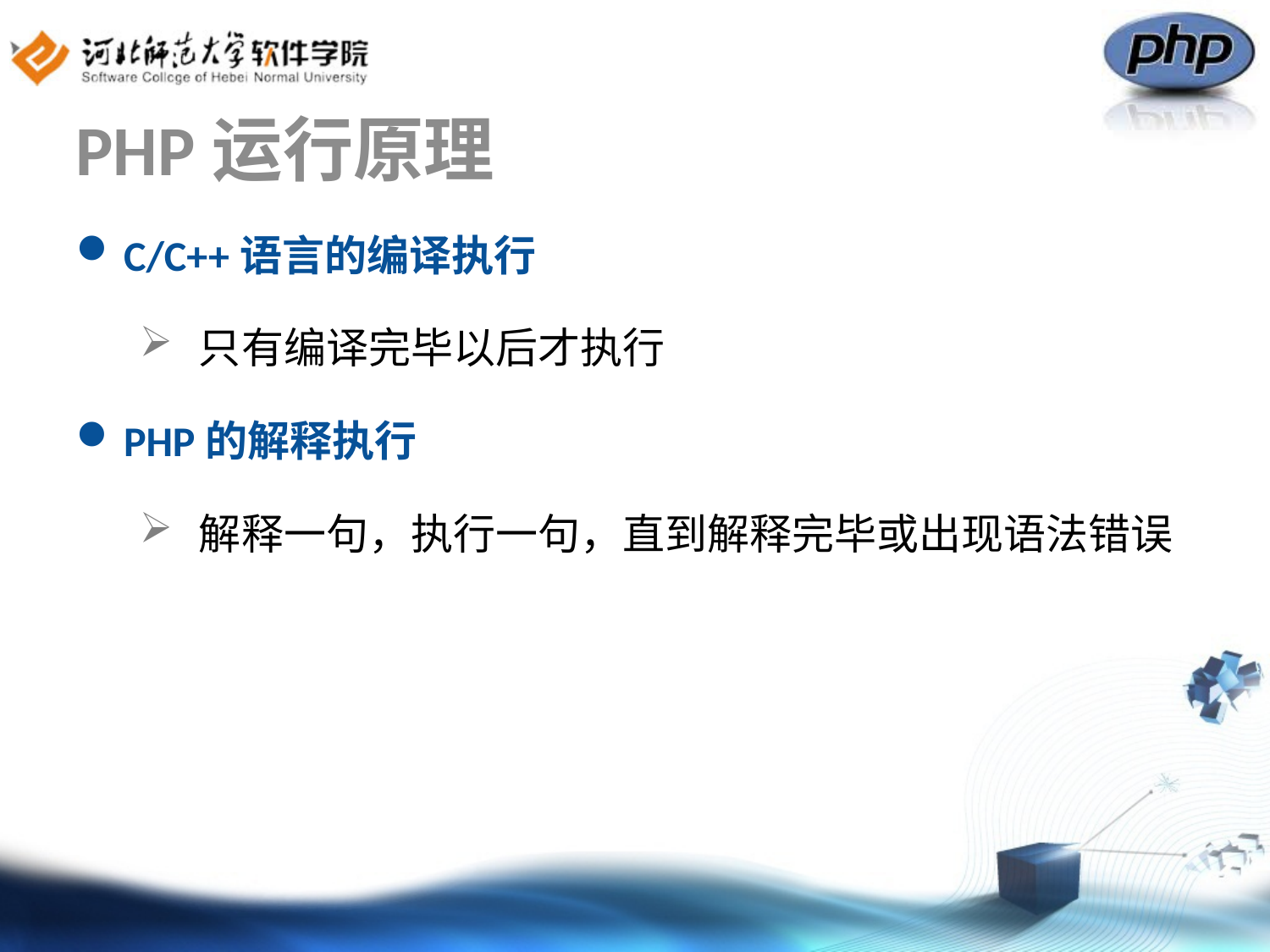

# PHP运行原理
C/C++语言的编译执行
 只有编译完毕以后才执行
PHP的解释执行
 解释一句，执行一句，直到解释完毕或出现语法错误